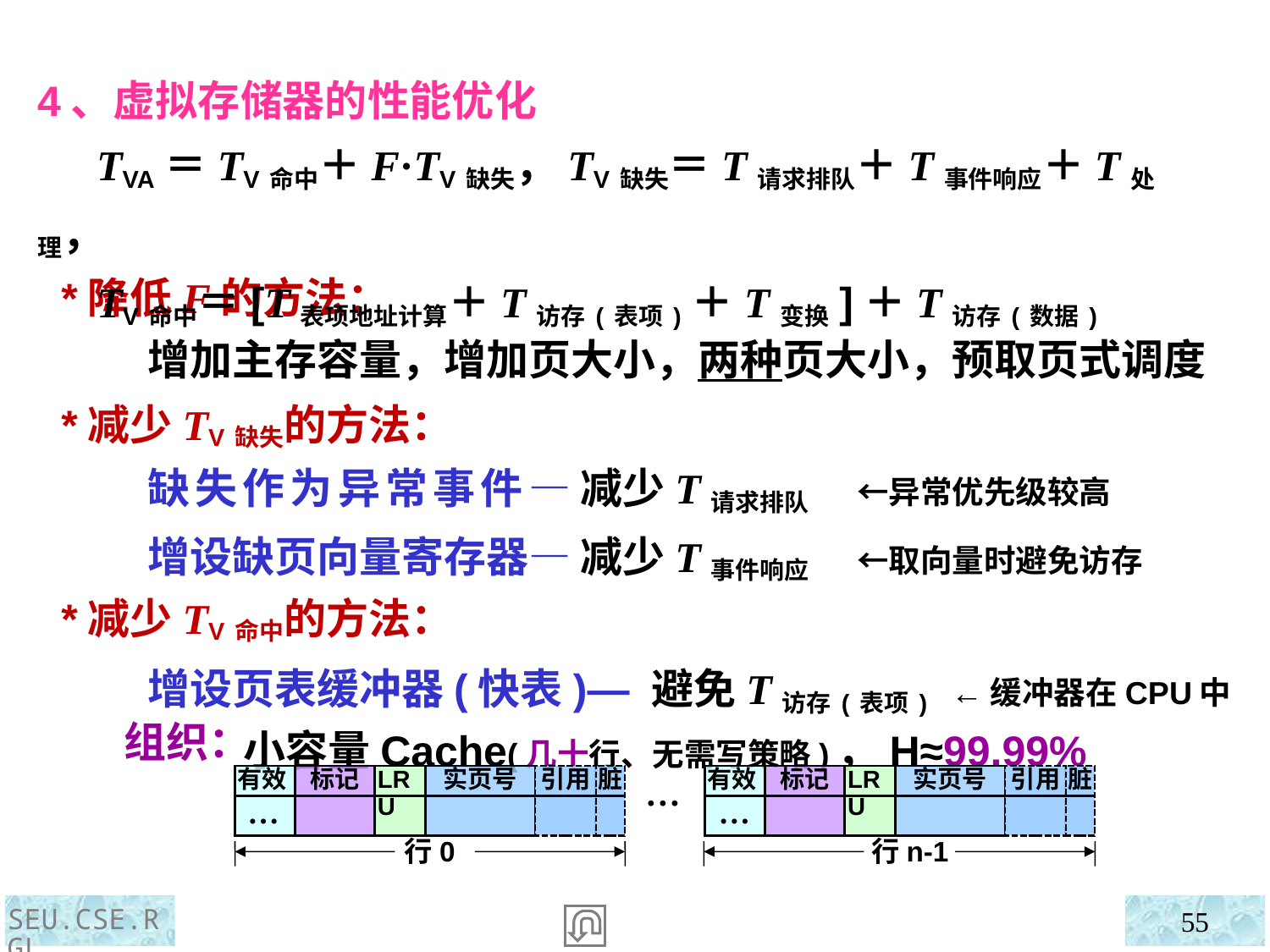

4、虚拟存储器的性能优化
     TVA＝TV命中＋F·TV缺失，TV缺失＝T请求排队＋T事件响应＋T处理，
     TV命中＝[T表项地址计算＋T访存(表项)＋T变换]＋T访存(数据)
  *降低F的方法：

  *减少TV缺失的方法：

  *减少TV命中的方法：

        组织：
增加主存容量，增加页大小，两种页大小，预取页式调度

缺失作为异常事件— 减少T请求排队     ←异常优先级较高
增设缺页向量寄存器— 减少T事件响应     ←取向量时避免访存

增设页表缓冲器(快表)— 避免T访存(表项)  ←缓冲器在CPU中
         小容量Cache(几十行、无需写策略)，H≈99.99%
有效
标记
LRU
实页号
引用
脏
有效
标记
LRU
实页号
引用
脏
…

…
…
行0
行n-1

SEU.CSE.RGL
55